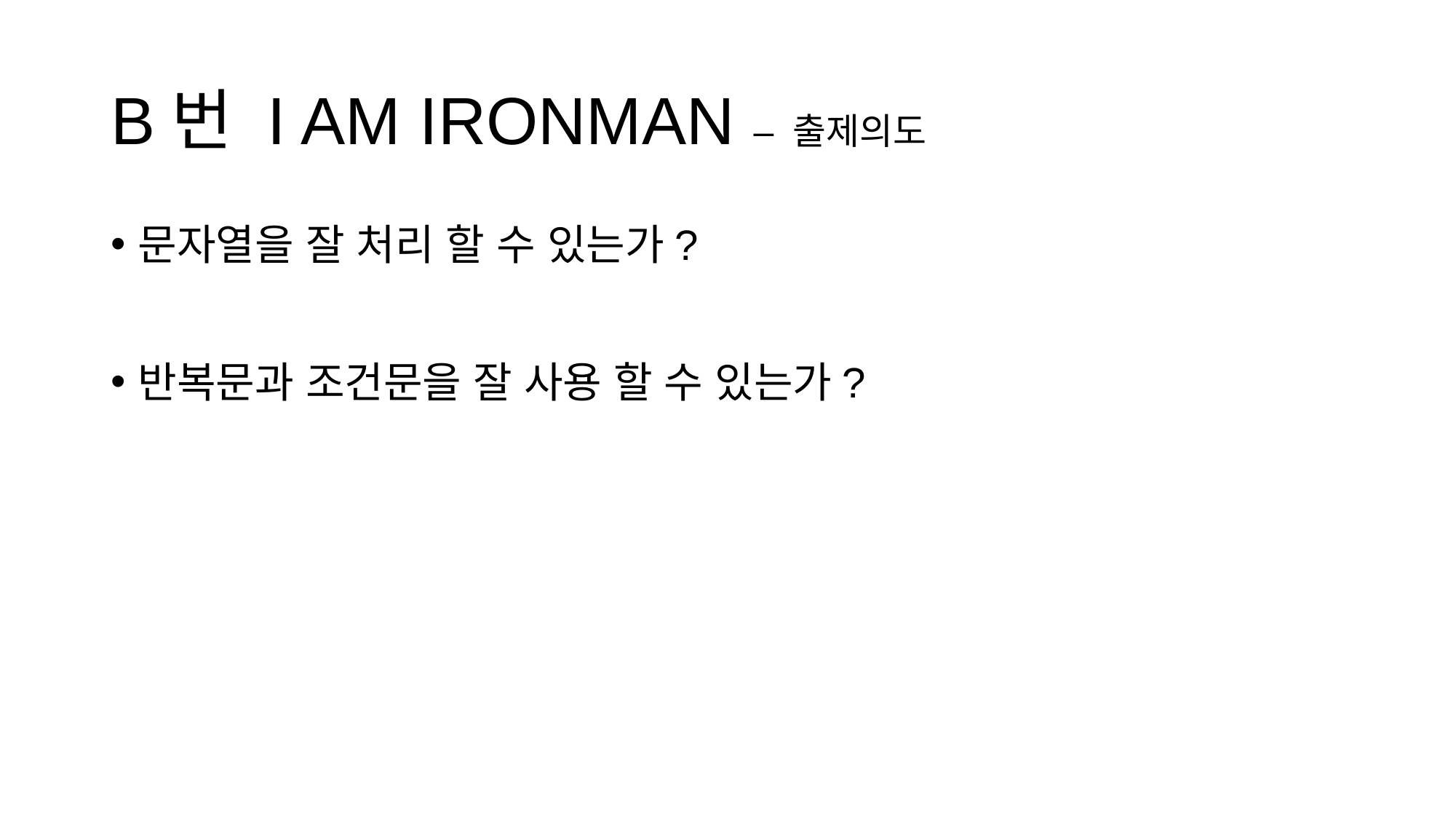

# B번 I AM IRONMAN – 출제의도
문자열을 잘 처리 할 수 있는가?

반복문과 조건문을 잘 사용 할 수 있는가?